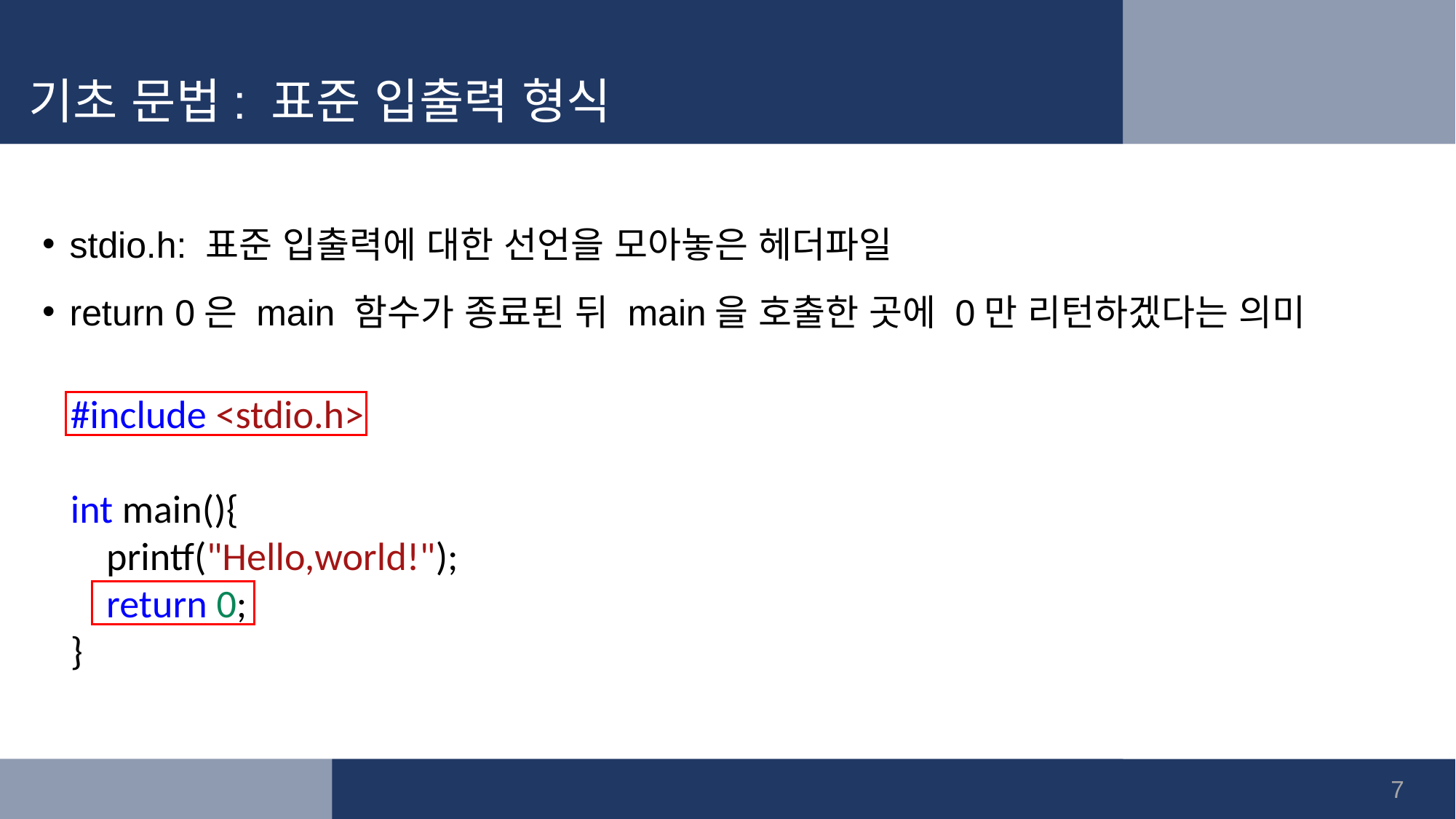

# 기초 문법: 표준 입출력 형식
stdio.h: 표준 입출력에 대한 선언을 모아놓은 헤더파일
return 0은 main 함수가 종료된 뒤 main을 호출한 곳에 0만 리턴하겠다는 의미
#include <stdio.h>

int main(){
    printf("Hello,world!");
    return 0;
}

7